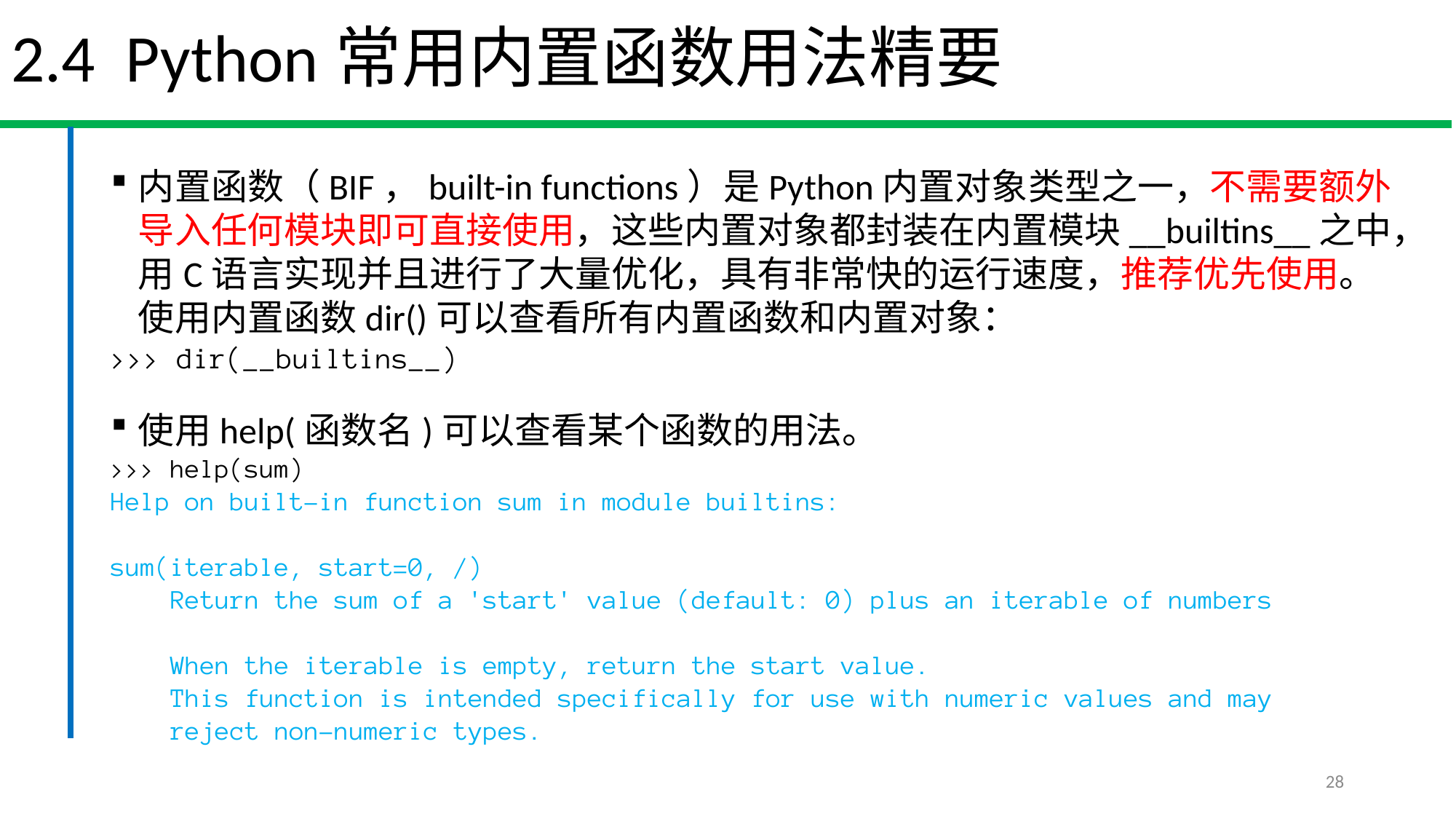

2.4  Python常用内置函数用法精要
内置函数（BIF，built-in functions）是Python内置对象类型之一，不需要额外导入任何模块即可直接使用，这些内置对象都封装在内置模块__builtins__之中，用C语言实现并且进行了大量优化，具有非常快的运行速度，推荐优先使用。使用内置函数dir()可以查看所有内置函数和内置对象：
>>> dir(__builtins__)

使用help(函数名)可以查看某个函数的用法。
>>> help(sum)
Help on built-in function sum in module builtins:

sum(iterable, start=0, /)
    Return the sum of a 'start' value (default: 0) plus an iterable of numbers

    When the iterable is empty, return the start value.
    This function is intended specifically for use with numeric values and may
    reject non-numeric types.
28